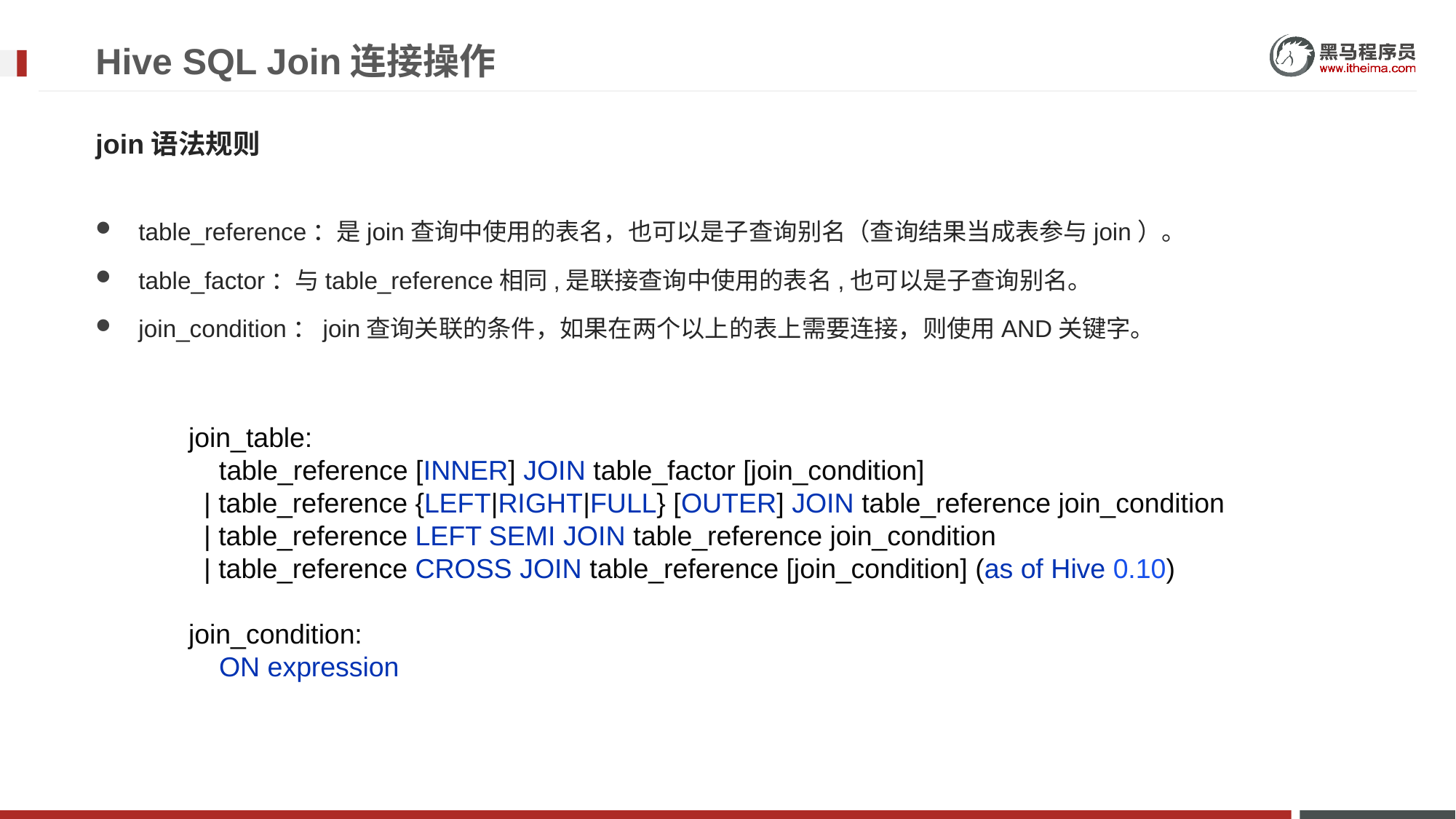

# Hive SQL Join连接操作
join语法规则
table_reference：是join查询中使用的表名，也可以是子查询别名（查询结果当成表参与join）。
table_factor：与table_reference相同,是联接查询中使用的表名,也可以是子查询别名。
join_condition：join查询关联的条件，如果在两个以上的表上需要连接，则使用AND关键字。

join_table:
    table_reference [INNER] JOIN table_factor [join_condition]
  | table_reference {LEFT|RIGHT|FULL} [OUTER] JOIN table_reference join_condition
  | table_reference LEFT SEMI JOIN table_reference join_condition
  | table_reference CROSS JOIN table_reference [join_condition] (as of Hive 0.10)
join_condition:
    ON expression